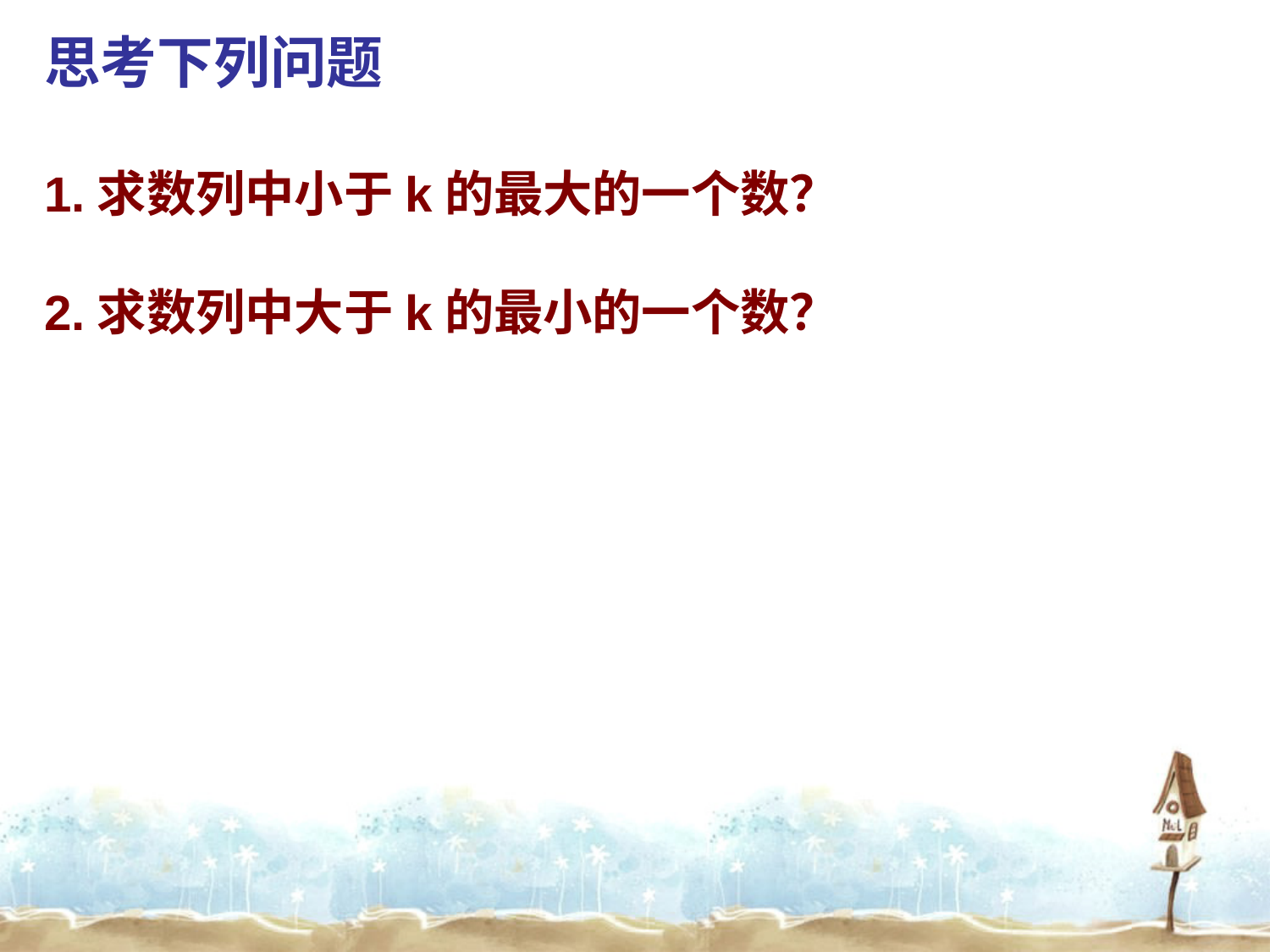

思考下列问题

1.求数列中小于k的最大的一个数？

2.求数列中大于k的最小的一个数？